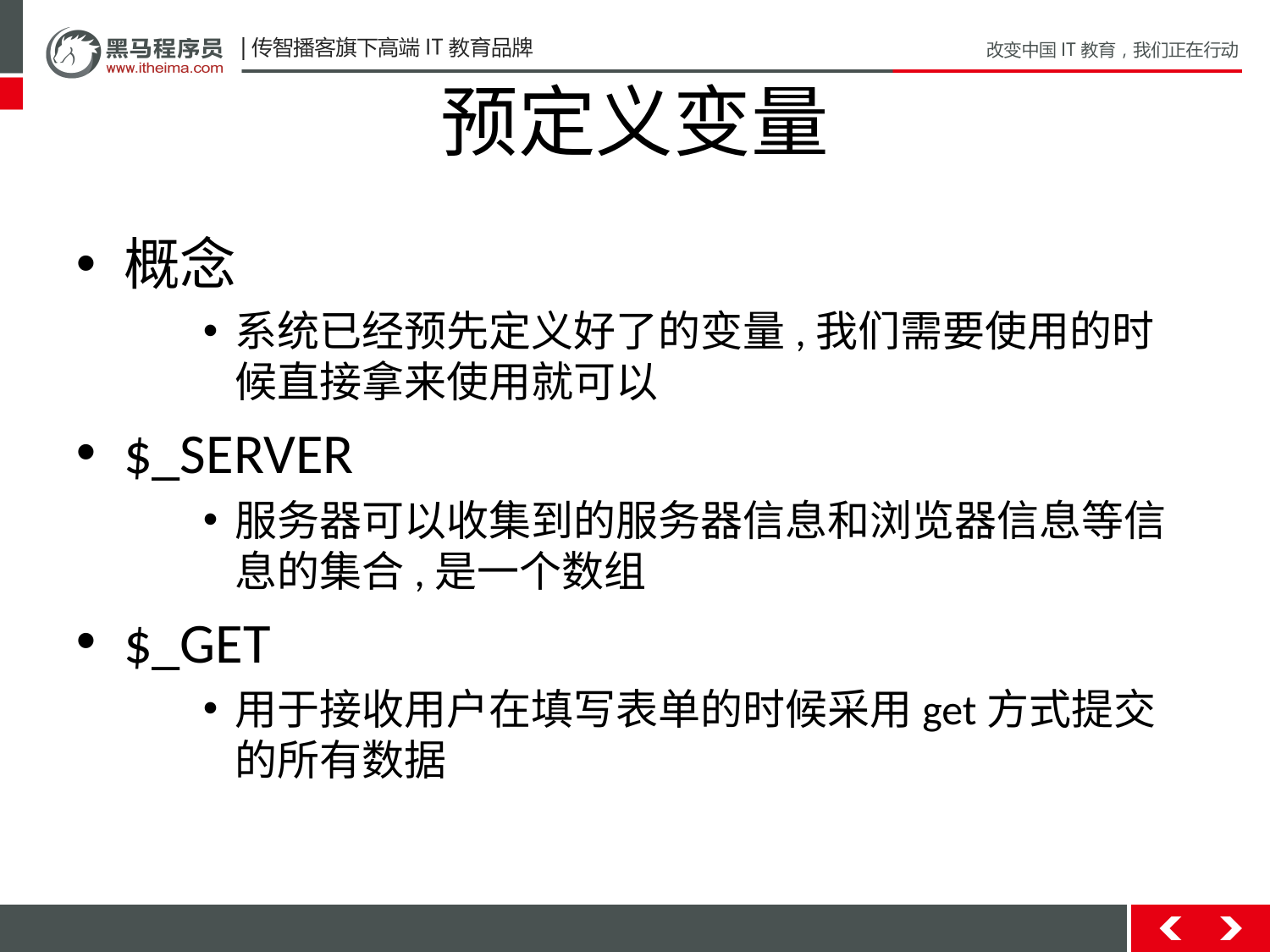

# 预定义变量
概念
系统已经预先定义好了的变量,我们需要使用的时候直接拿来使用就可以
$_SERVER
服务器可以收集到的服务器信息和浏览器信息等信息的集合,是一个数组
$_GET
用于接收用户在填写表单的时候采用get方式提交的所有数据